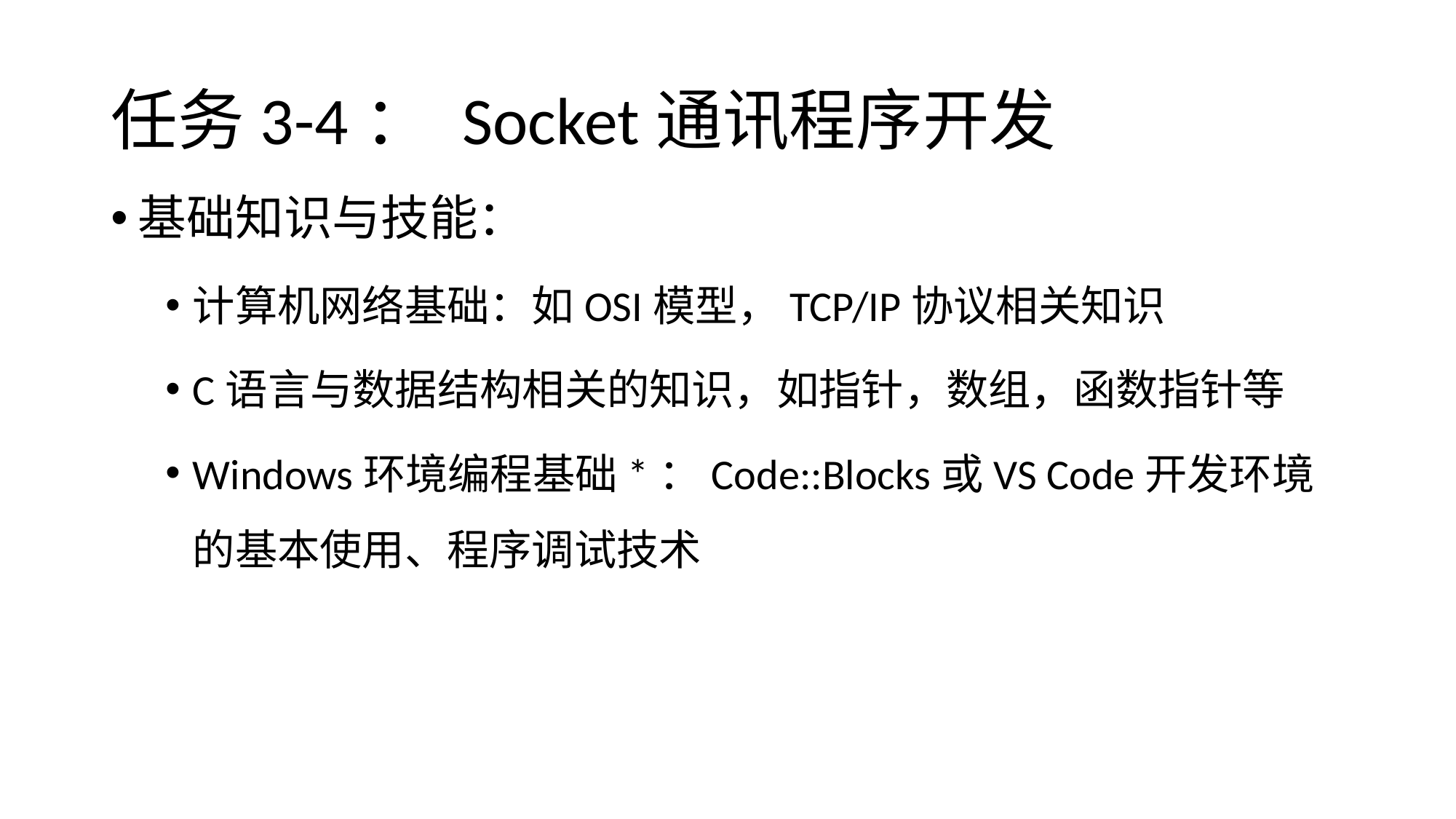

# 任务3-4： Socket通讯程序开发
基础知识与技能：
计算机网络基础：如OSI模型，TCP/IP协议相关知识
C语言与数据结构相关的知识，如指针，数组，函数指针等
Windows环境编程基础*：Code::Blocks或VS Code开发环境的基本使用、程序调试技术